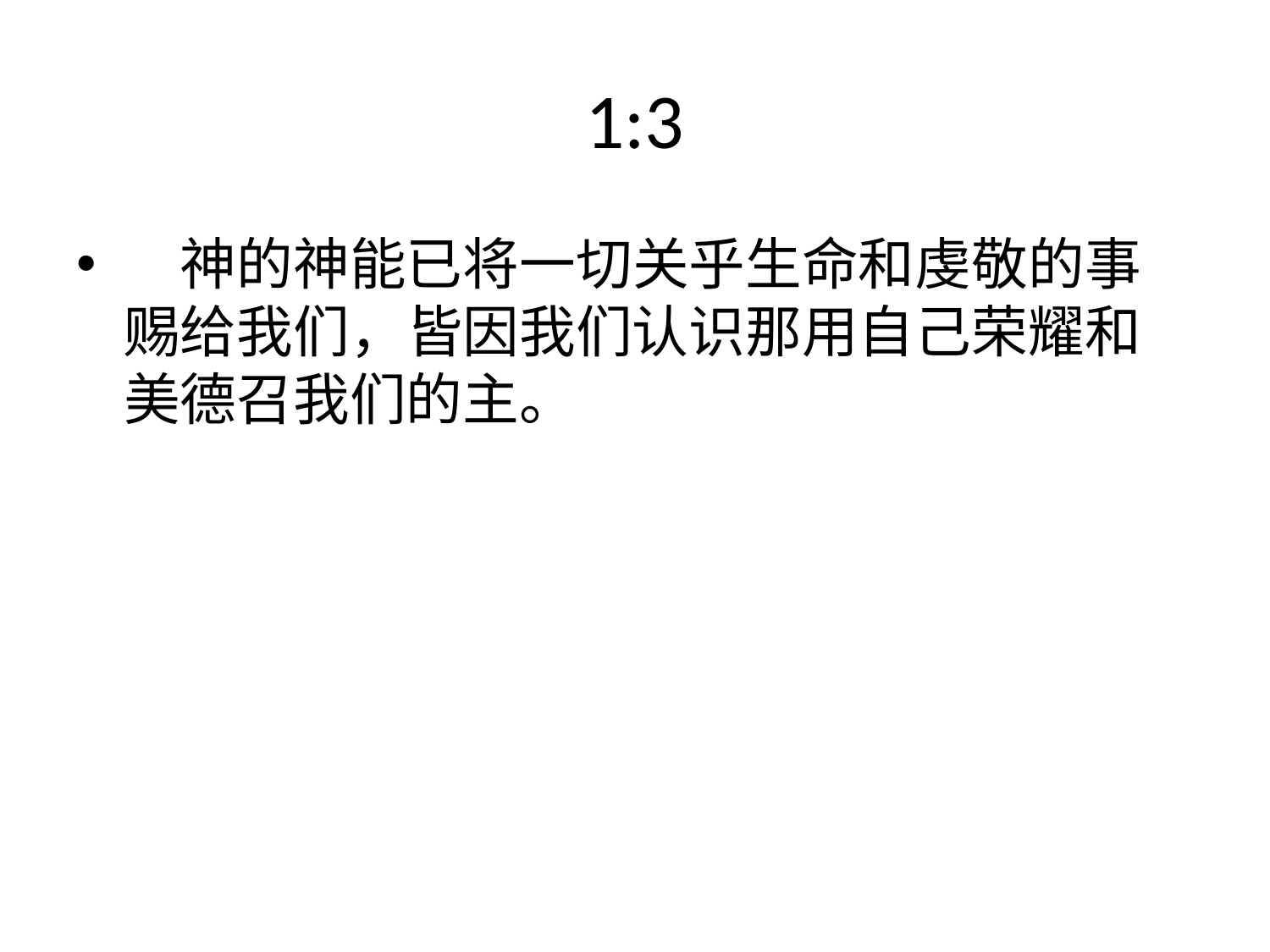

# 1:3
　神的神能已将一切关乎生命和虔敬的事赐给我们，皆因我们认识那用自己荣耀和美德召我们的主。